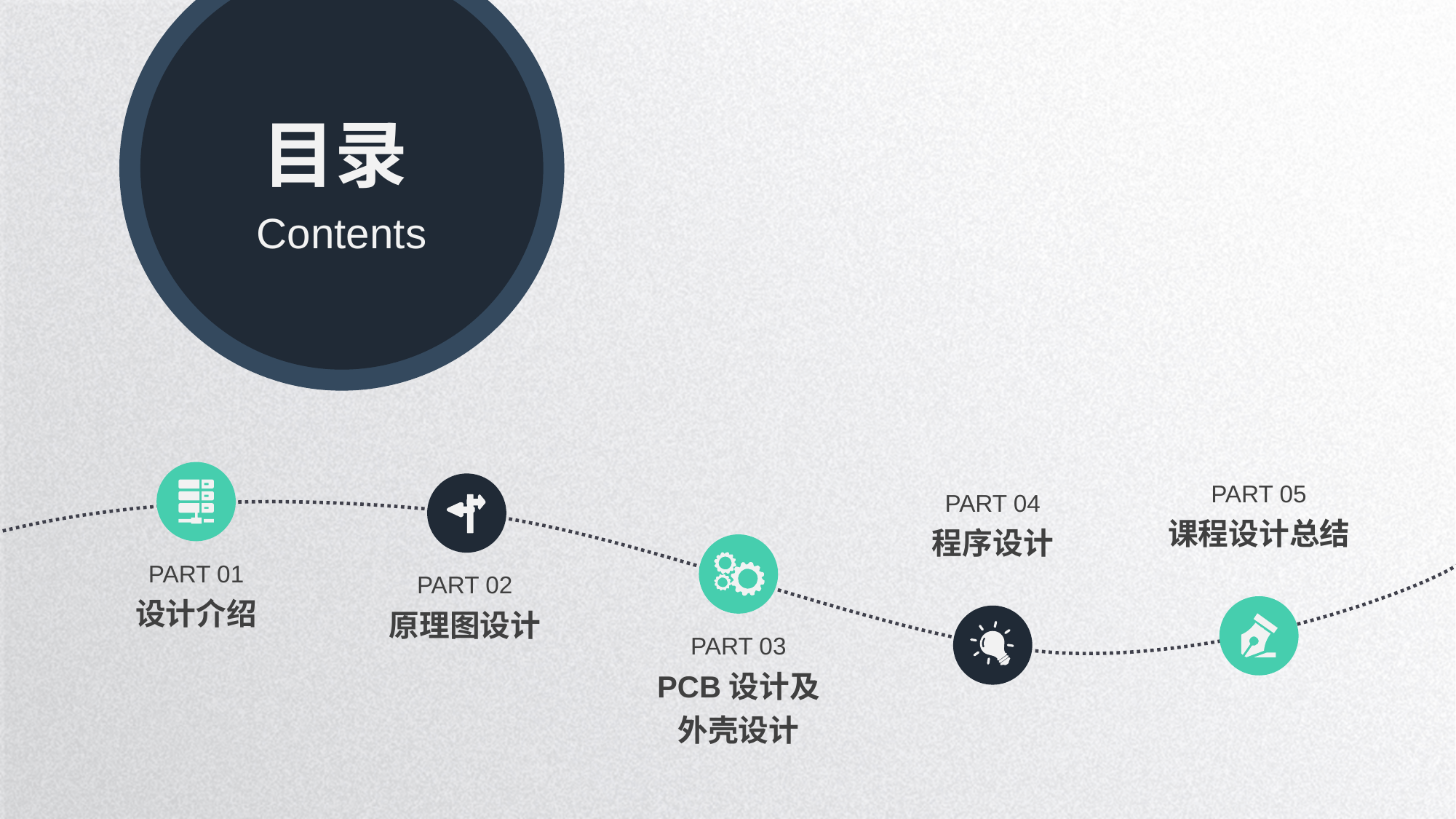

目录
Contents

PART 05
课程设计总结

PART 04
程序设计

PART 01
设计介绍
PART 02
原理图设计

PART 03
PCB设计及
外壳设计

延时符